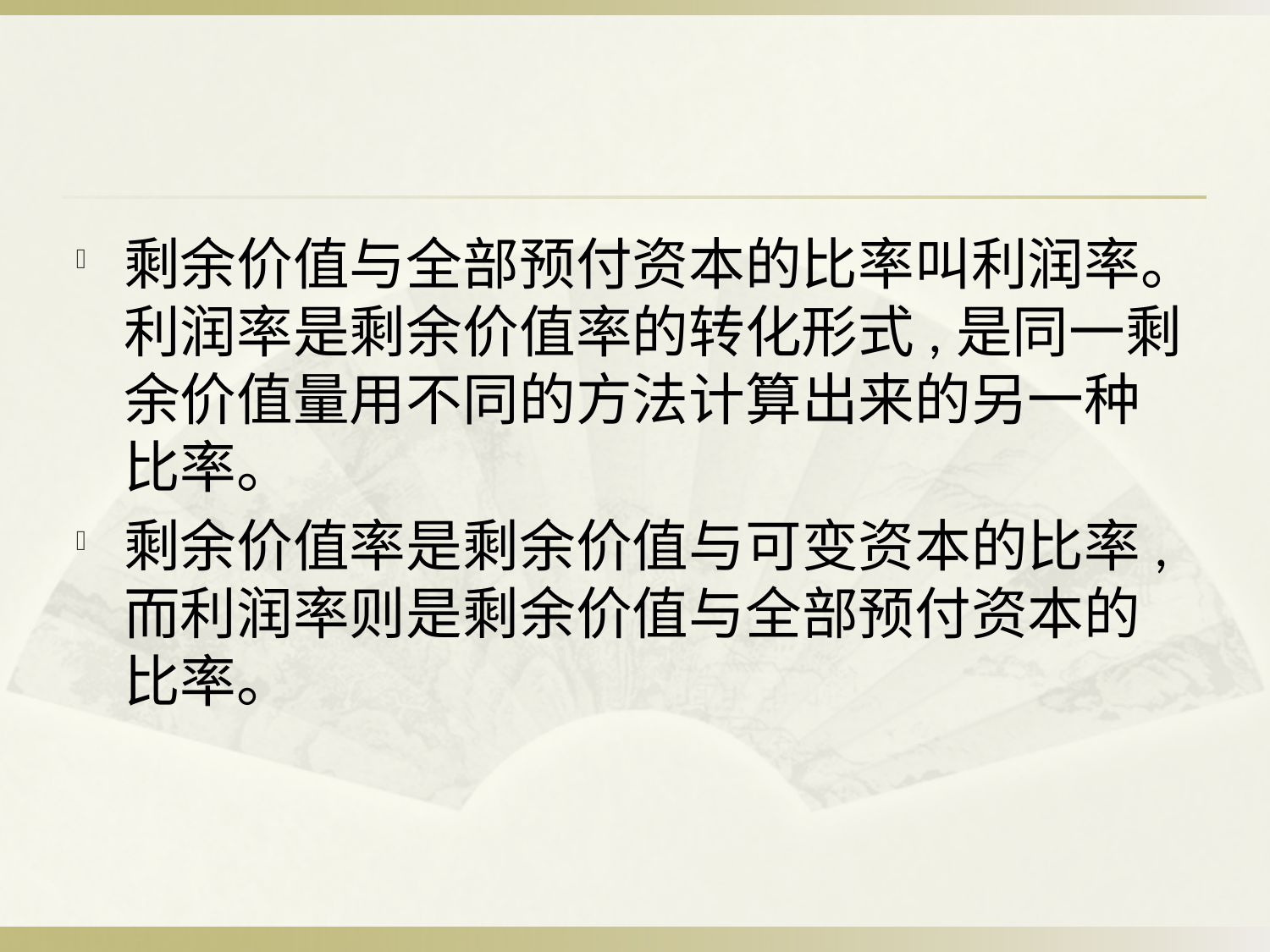

#
剩余价值与全部预付资本的比率叫利润率。利润率是剩余价值率的转化形式,是同一剩余价值量用不同的方法计算出来的另一种比率。
剩余价值率是剩余价值与可变资本的比率,而利润率则是剩余价值与全部预付资本的比率。